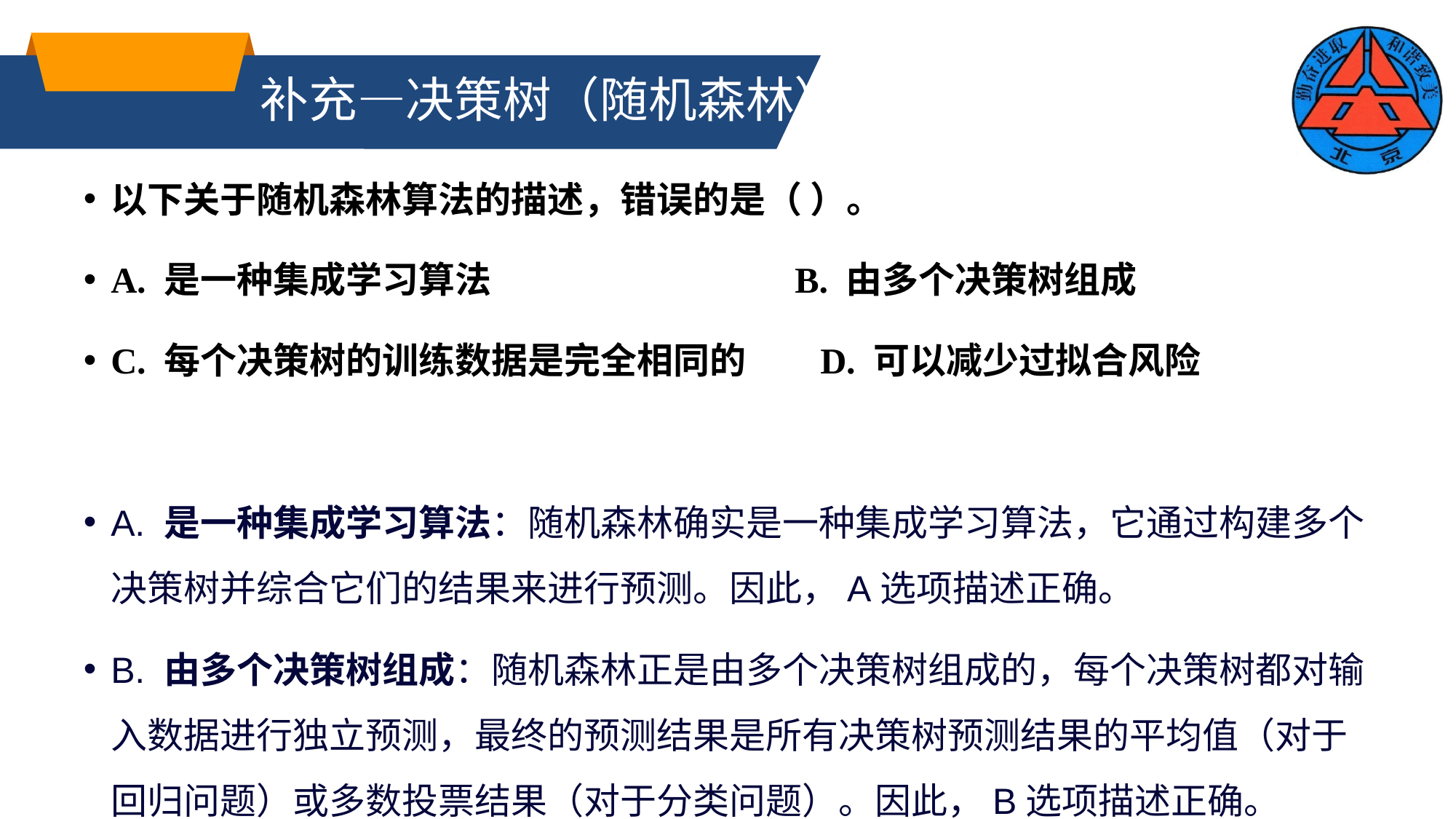

# 补充—决策树（随机森林）
以下关于随机森林算法的描述，错误的是（ ）。
A. 是一种集成学习算法                                    B. 由多个决策树组成
C. 每个决策树的训练数据是完全相同的        D. 可以减少过拟合风险

A. 是一种集成学习算法：随机森林确实是一种集成学习算法，它通过构建多个决策树并综合它们的结果来进行预测。因此，A选项描述正确。
B. 由多个决策树组成：随机森林正是由多个决策树组成的，每个决策树都对输入数据进行独立预测，最终的预测结果是所有决策树预测结果的平均值（对于回归问题）或多数投票结果（对于分类问题）。因此，B选项描述正确。